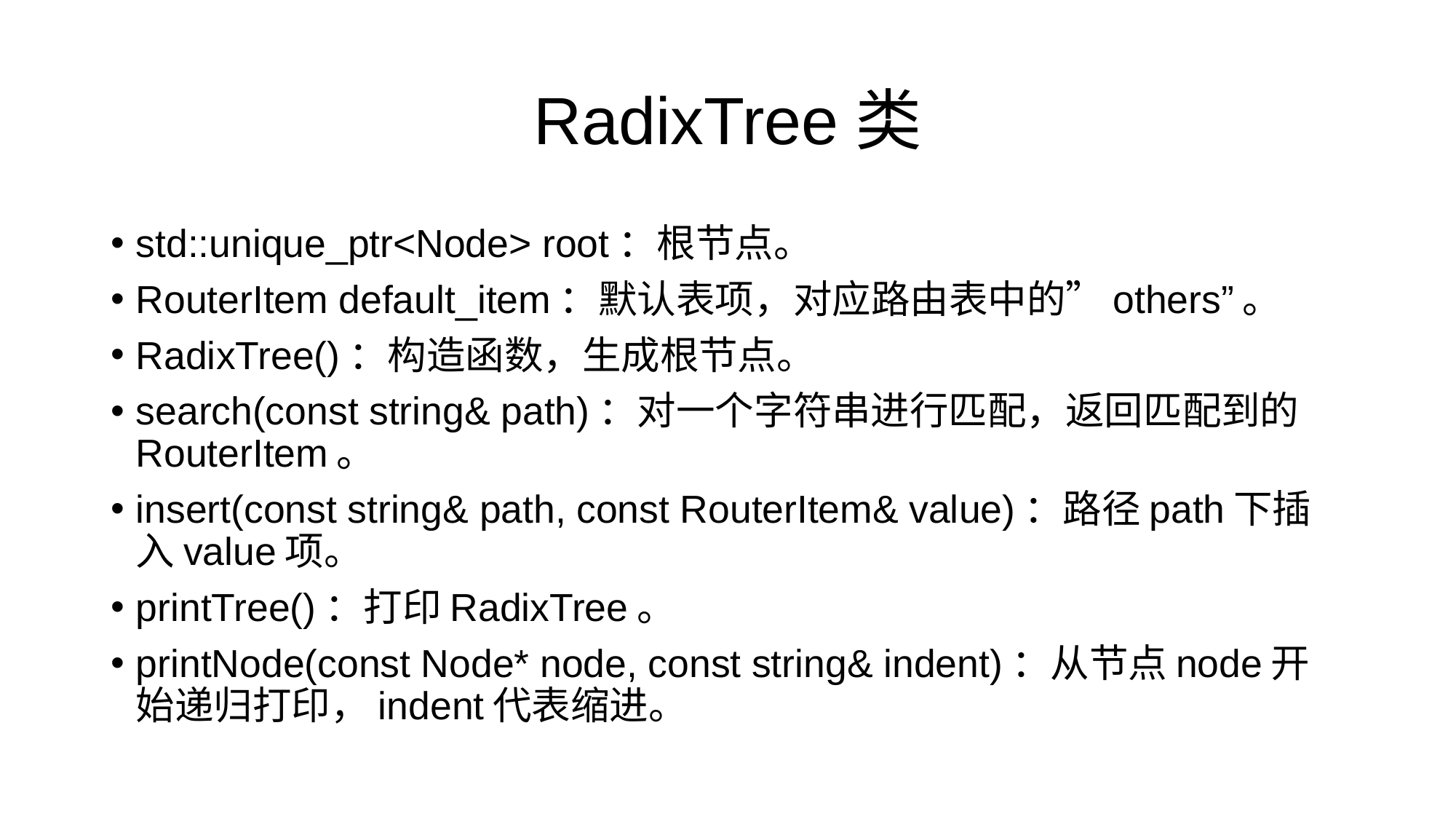

# RadixTree类
std::unique_ptr<Node> root：根节点。
RouterItem default_item：默认表项，对应路由表中的”others”。
RadixTree()：构造函数，生成根节点。
search(const string& path)：对一个字符串进行匹配，返回匹配到的RouterItem。
insert(const string& path, const RouterItem& value)：路径path下插入value项。
printTree()：打印RadixTree。
printNode(const Node* node, const string& indent)：从节点node开始递归打印，indent代表缩进。